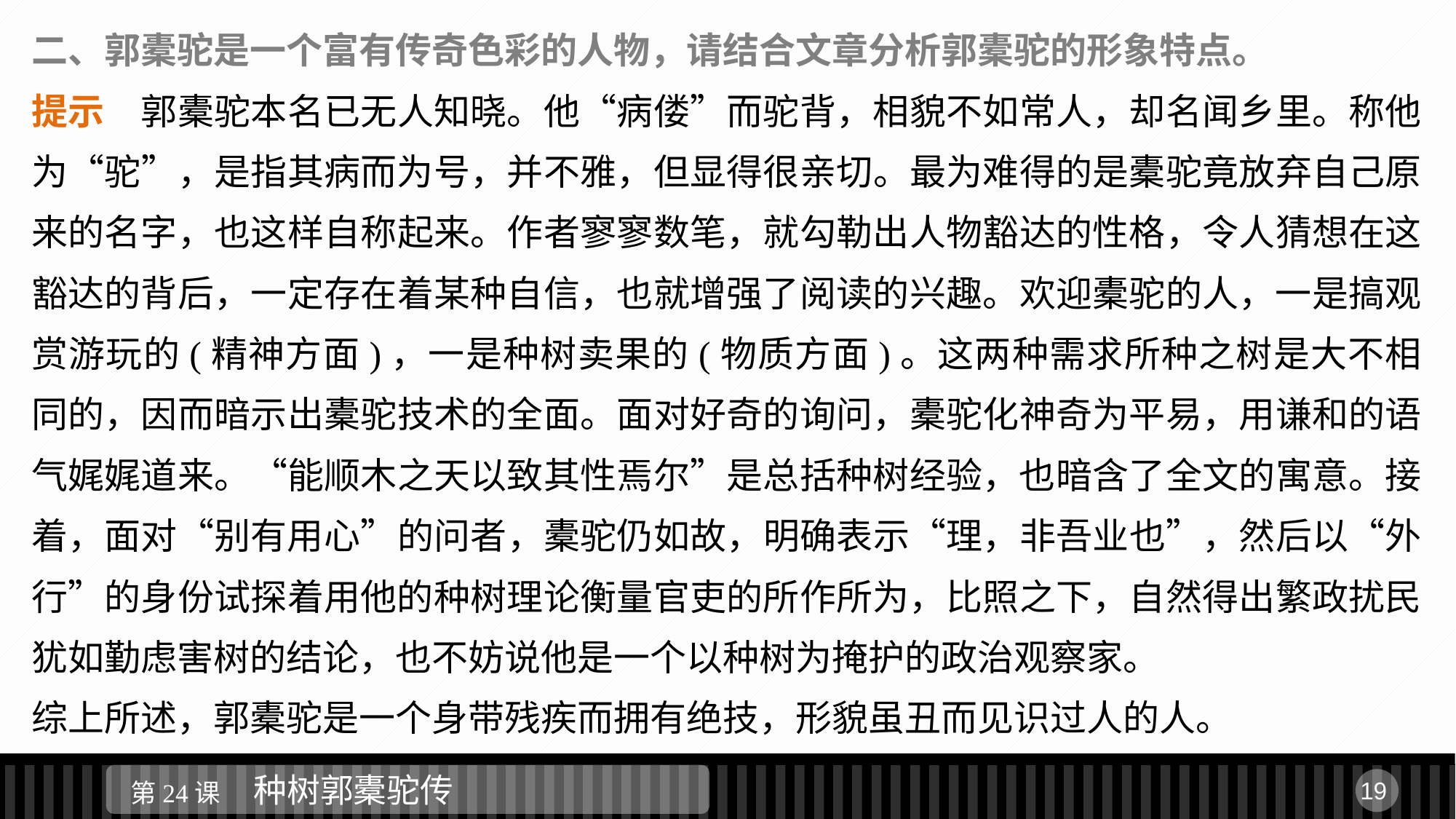

二、郭橐驼是一个富有传奇色彩的人物，请结合文章分析郭橐驼的形象特点。
提示　郭橐驼本名已无人知晓。他“病偻”而驼背，相貌不如常人，却名闻乡里。称他为“驼”，是指其病而为号，并不雅，但显得很亲切。最为难得的是橐驼竟放弃自己原来的名字，也这样自称起来。作者寥寥数笔，就勾勒出人物豁达的性格，令人猜想在这豁达的背后，一定存在着某种自信，也就增强了阅读的兴趣。欢迎橐驼的人，一是搞观赏游玩的(精神方面)，一是种树卖果的(物质方面)。这两种需求所种之树是大不相同的，因而暗示出橐驼技术的全面。面对好奇的询问，橐驼化神奇为平易，用谦和的语气娓娓道来。“能顺木之天以致其性焉尔”是总括种树经验，也暗含了全文的寓意。接着，面对“别有用心”的问者，橐驼仍如故，明确表示“理，非吾业也”，然后以“外行”的身份试探着用他的种树理论衡量官吏的所作所为，比照之下，自然得出繁政扰民犹如勤虑害树的结论，也不妨说他是一个以种树为掩护的政治观察家。
综上所述，郭橐驼是一个身带残疾而拥有绝技，形貌虽丑而见识过人的人。